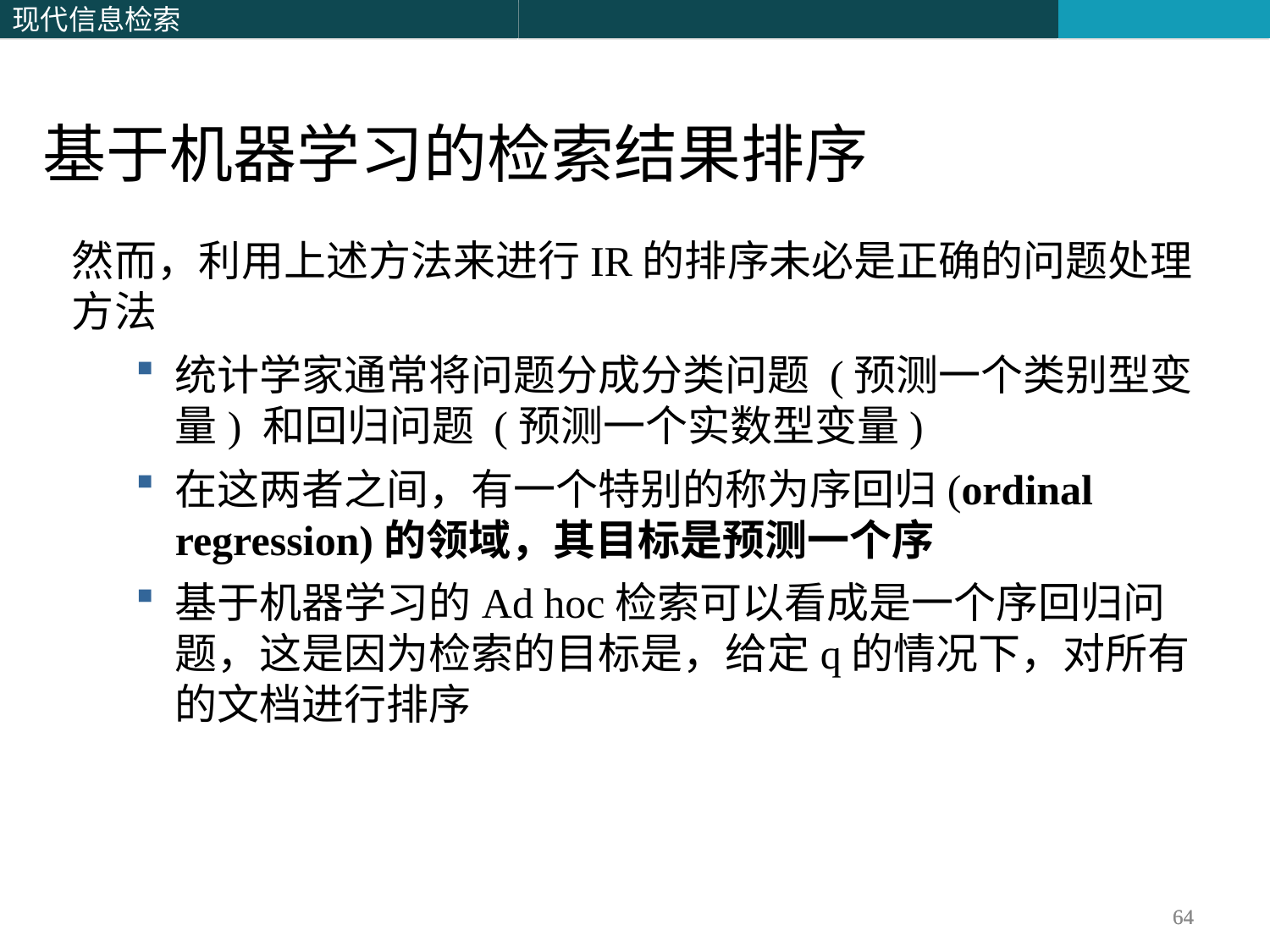

基于机器学习的检索结果排序
然而，利用上述方法来进行IR的排序未必是正确的问题处理方法
统计学家通常将问题分成分类问题 (预测一个类别型变量) 和回归问题 (预测一个实数型变量)
在这两者之间，有一个特别的称为序回归(ordinal regression)的领域，其目标是预测一个序
基于机器学习的Ad hoc检索可以看成是一个序回归问题，这是因为检索的目标是，给定q的情况下，对所有的文档进行排序
64
64